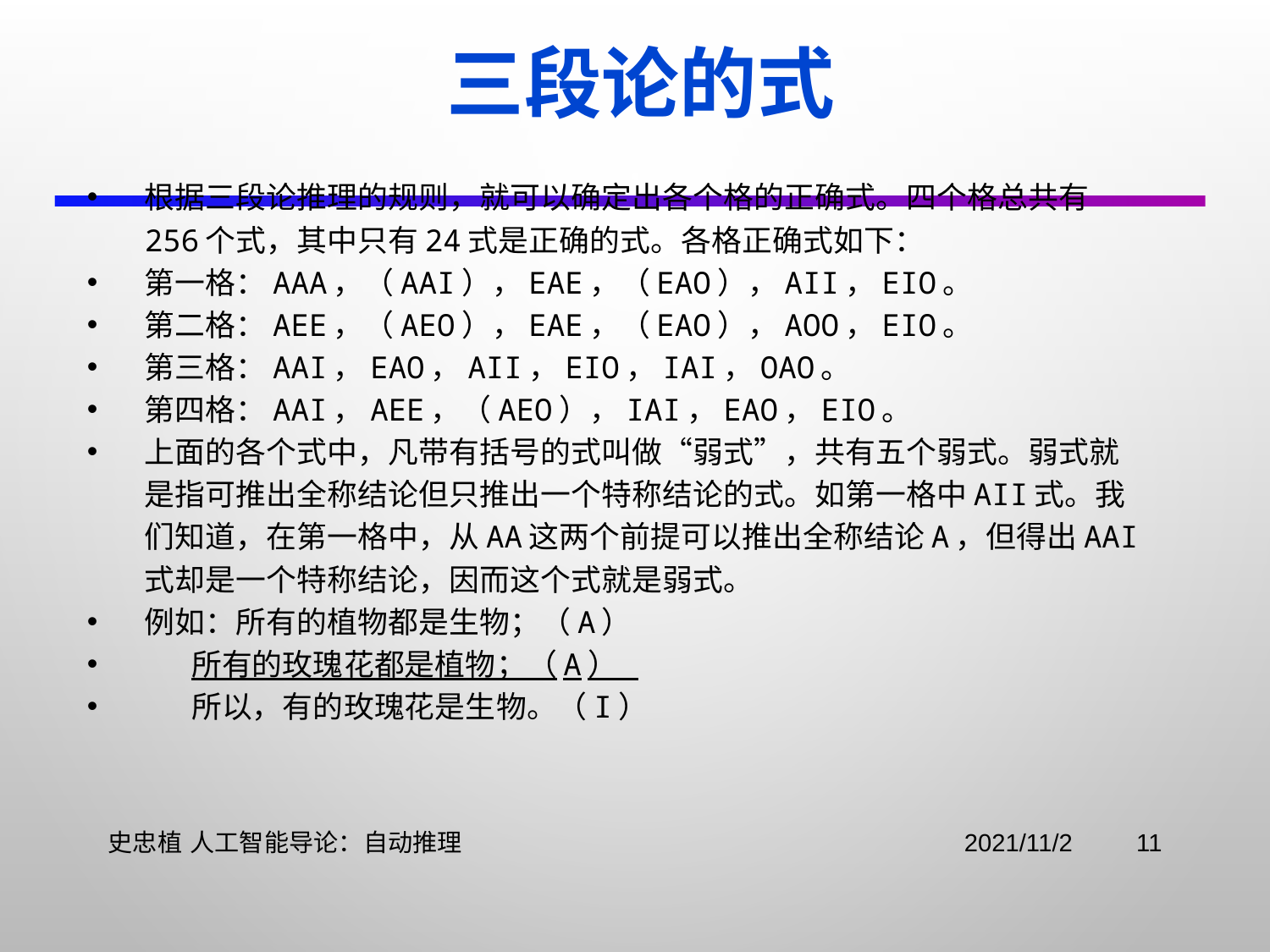

三段论的式
根据三段论推理的规则，就可以确定出各个格的正确式。四个格总共有256个式，其中只有24式是正确的式。各格正确式如下：
第一格：AAA，（AAI），EAE，（EAO），AII，EIO。
第二格：AEE，（AEO），EAE，（EAO），AOO，EIO。
第三格：AAI，EAO，AII，EIO，IAI，OAO。
第四格：AAI，AEE，（AEO），IAI，EAO，EIO。
上面的各个式中，凡带有括号的式叫做“弱式”，共有五个弱式。弱式就是指可推出全称结论但只推出一个特称结论的式。如第一格中AII式。我们知道，在第一格中，从AA这两个前提可以推出全称结论A，但得出AAI式却是一个特称结论，因而这个式就是弱式。
例如：所有的植物都是生物；（A）
      所有的玫瑰花都是植物；（A）
      所以，有的玫瑰花是生物。（I）
史忠植 人工智能导论：自动推理
2021/11/2
11